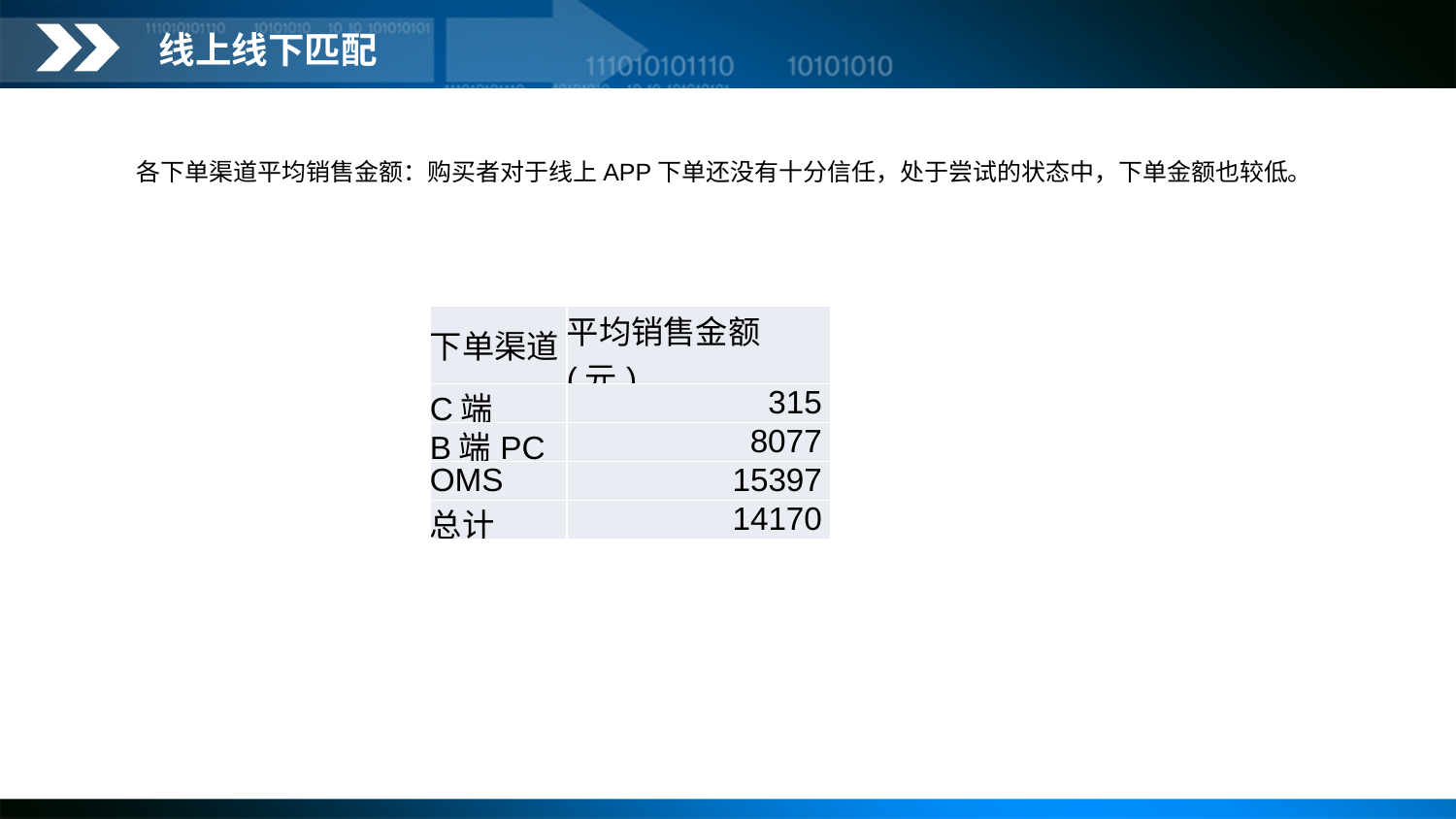

线上线下匹配

各下单渠道平均销售金额：购买者对于线上APP下单还没有十分信任，处于尝试的状态中，下单金额也较低。
| 下单渠道 | 平均销售金额(元) |
| --- | --- |
| C端 | 315 |
| B端PC | 8077 |
| OMS | 15397 |
| 总计 | 14170 |